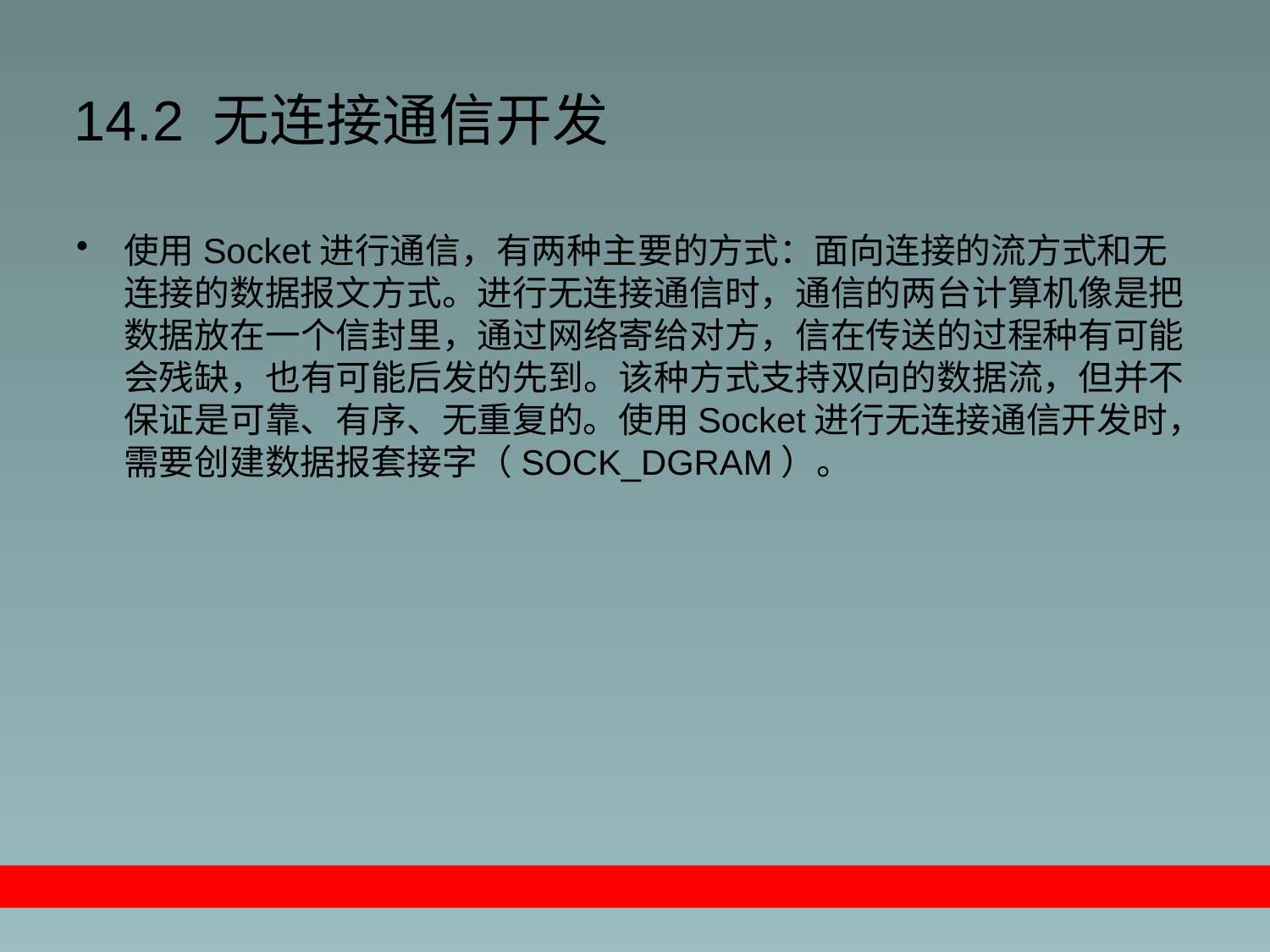

# 14.2 无连接通信开发
使用Socket进行通信，有两种主要的方式：面向连接的流方式和无连接的数据报文方式。进行无连接通信时，通信的两台计算机像是把数据放在一个信封里，通过网络寄给对方，信在传送的过程种有可能会残缺，也有可能后发的先到。该种方式支持双向的数据流，但并不保证是可靠、有序、无重复的。使用Socket进行无连接通信开发时，需要创建数据报套接字（SOCK_DGRAM）。